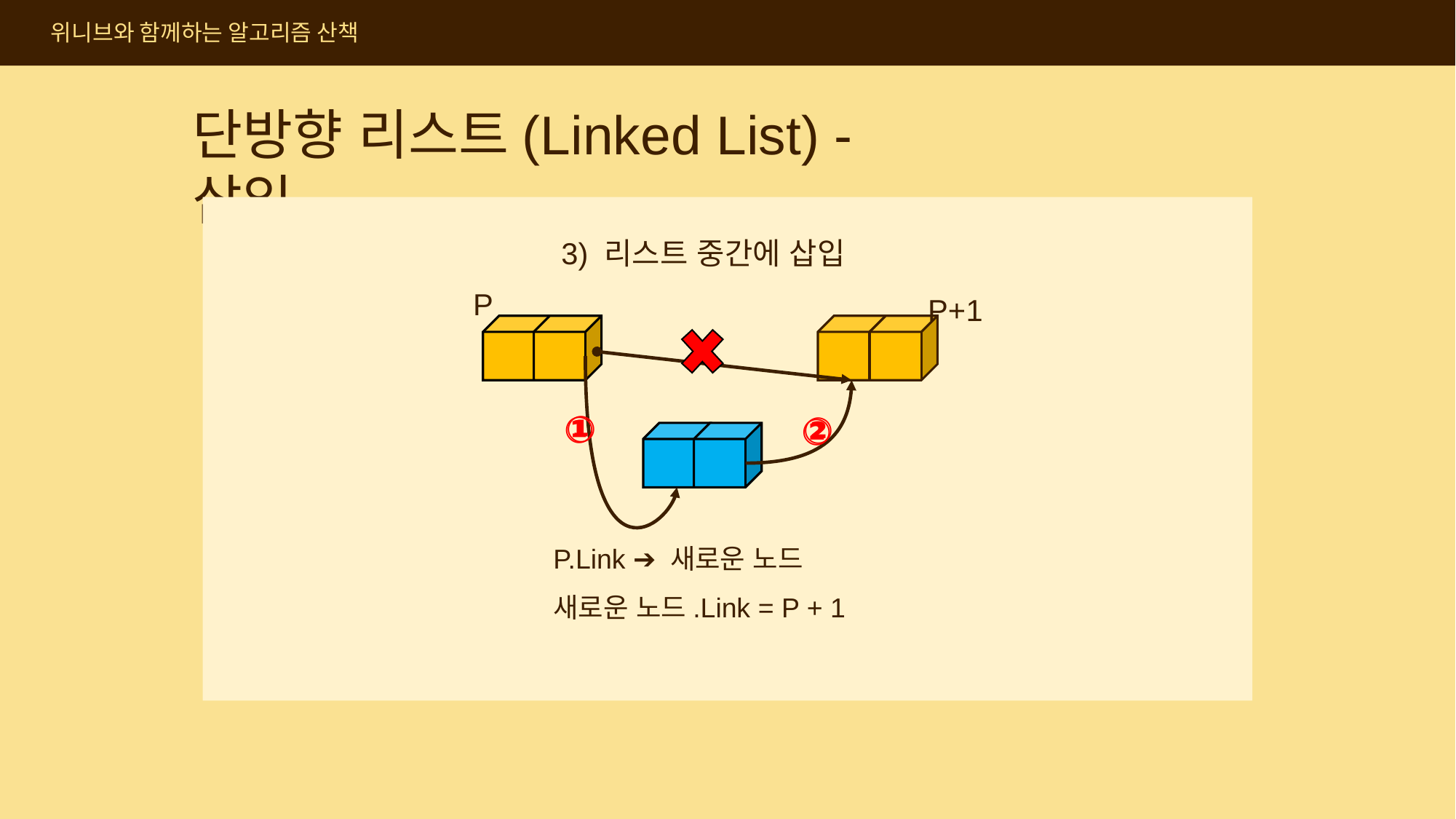

위니브와 함께하는 알고리즘 산책
단방향 리스트(Linked List) - 삽입
𝟭𝟭𝟮
3) 리스트 중간에 삽입
P
P+1

①

①

②
②

P.Link ➔ 새로운 노드
새로운 노드.Link = P + 1